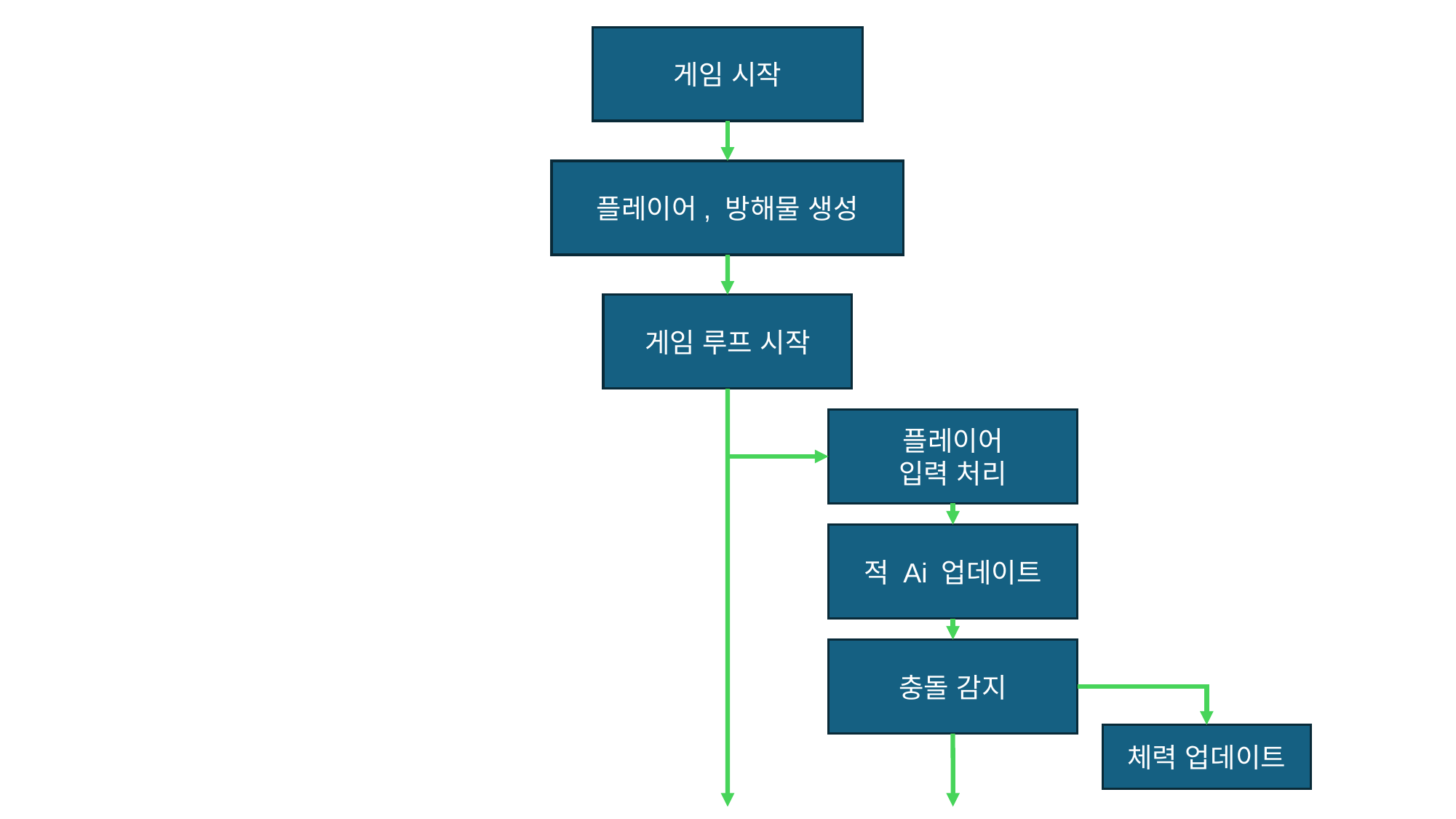

게임 시작
플레이어, 방해물 생성
게임 루프 시작
플레이어
입력 처리
적 Ai 업데이트
충돌 감지
체력 업데이트